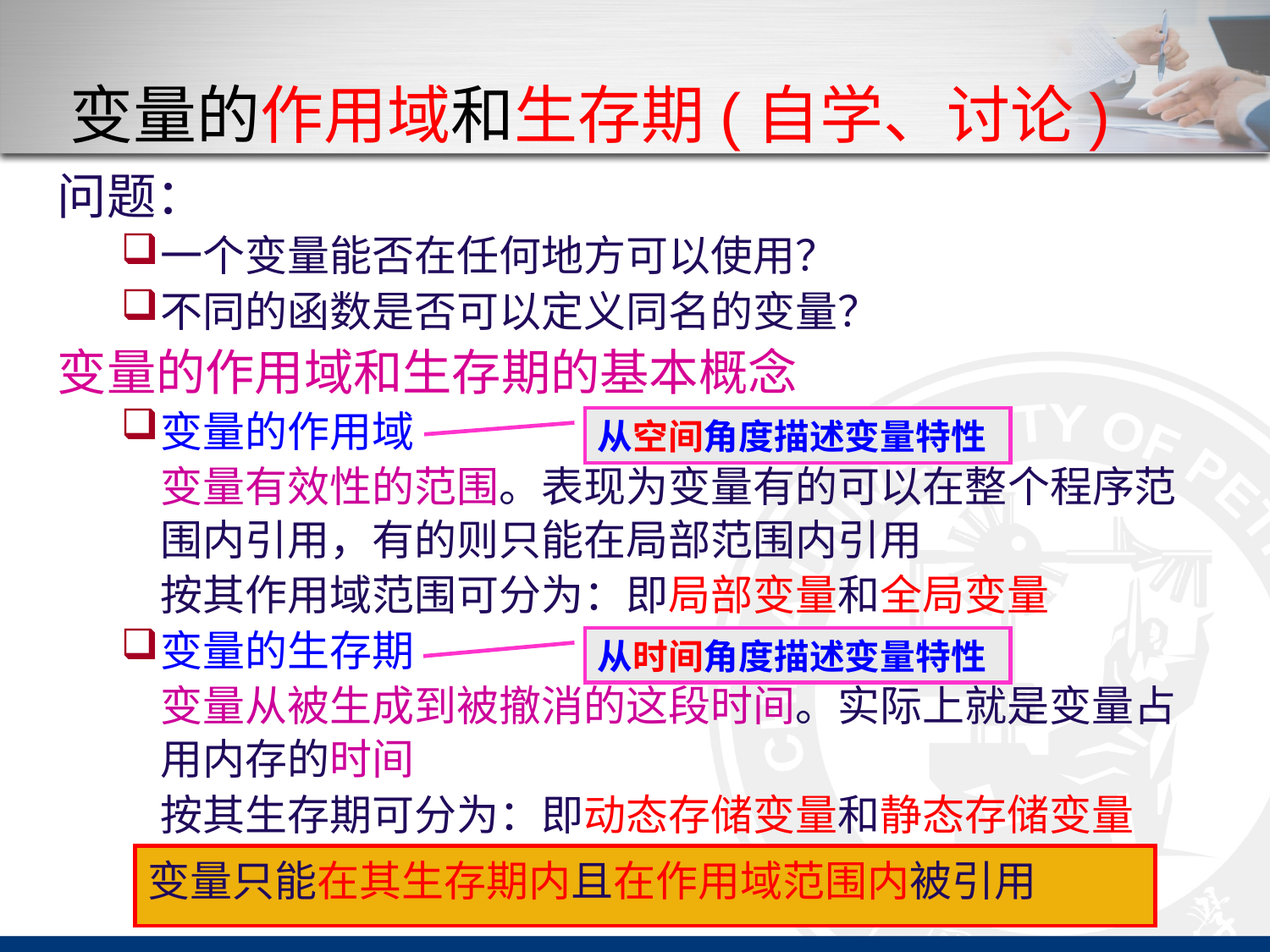

# 变量的作用域和生存期(自学、讨论)
问题：
一个变量能否在任何地方可以使用？
不同的函数是否可以定义同名的变量？
变量的作用域和生存期的基本概念
变量的作用域
	变量有效性的范围。表现为变量有的可以在整个程序范围内引用，有的则只能在局部范围内引用
	按其作用域范围可分为：即局部变量和全局变量
变量的生存期
	变量从被生成到被撤消的这段时间。实际上就是变量占用内存的时间
	按其生存期可分为：即动态存储变量和静态存储变量
从空间角度描述变量特性
从时间角度描述变量特性
变量只能在其生存期内且在作用域范围内被引用